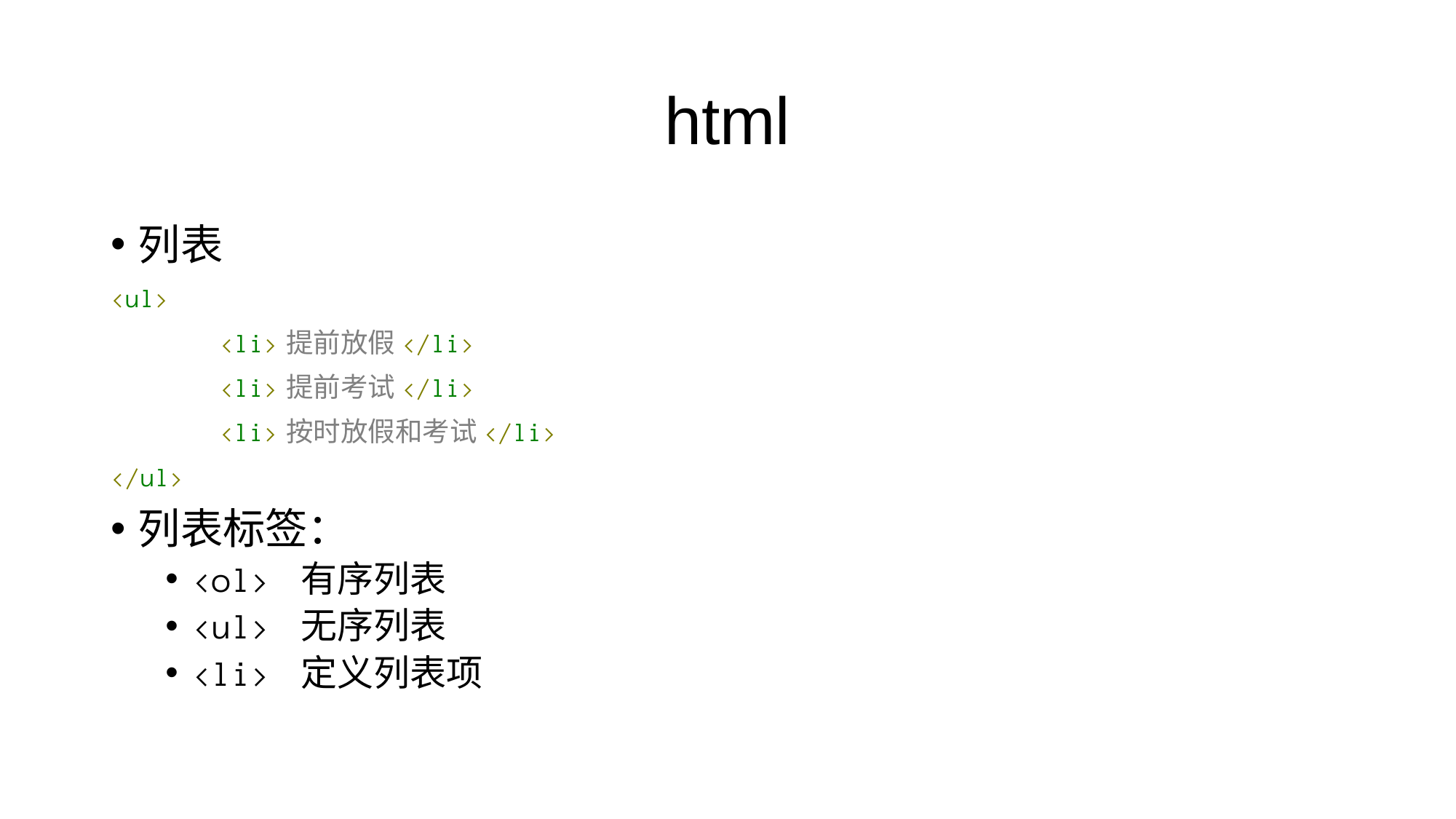

# html
列表
<ul>
	<li>提前放假</li>
	<li>提前考试</li>
	<li>按时放假和考试</li>
</ul>
列表标签：
<ol> 有序列表
<ul> 无序列表
<li> 定义列表项